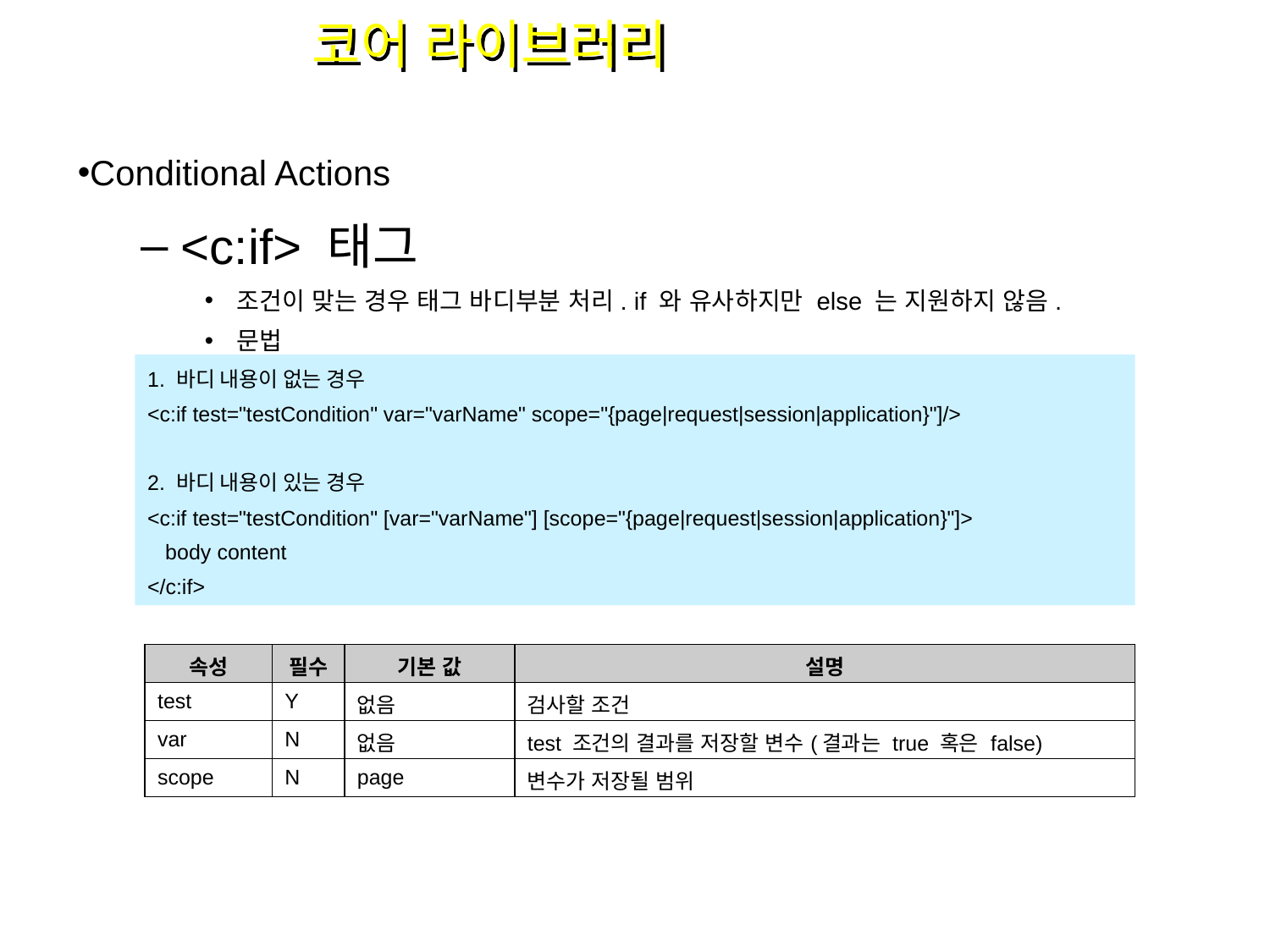

코어 라이브러리
Conditional Actions
<c:if> 태그
조건이 맞는 경우 태그 바디부분 처리. if 와 유사하지만 else 는 지원하지 않음.
문법

1. 바디 내용이 없는 경우
<c:if test="testCondition" var="varName" scope="{page|request|session|application}"]/>

2. 바디 내용이 있는 경우
<c:if test="testCondition" [var="varName"] [scope="{page|request|session|application}"]>
   body content
</c:if>

| 속성 | 필수 | 기본 값 | 설명 |
| --- | --- | --- | --- |
| test | Y | 없음 | 검사할 조건 |
| var | N | 없음 | test 조건의 결과를 저장할 변수(결과는 true 혹은 false) |
| scope | N | page | 변수가 저장될 범위 |